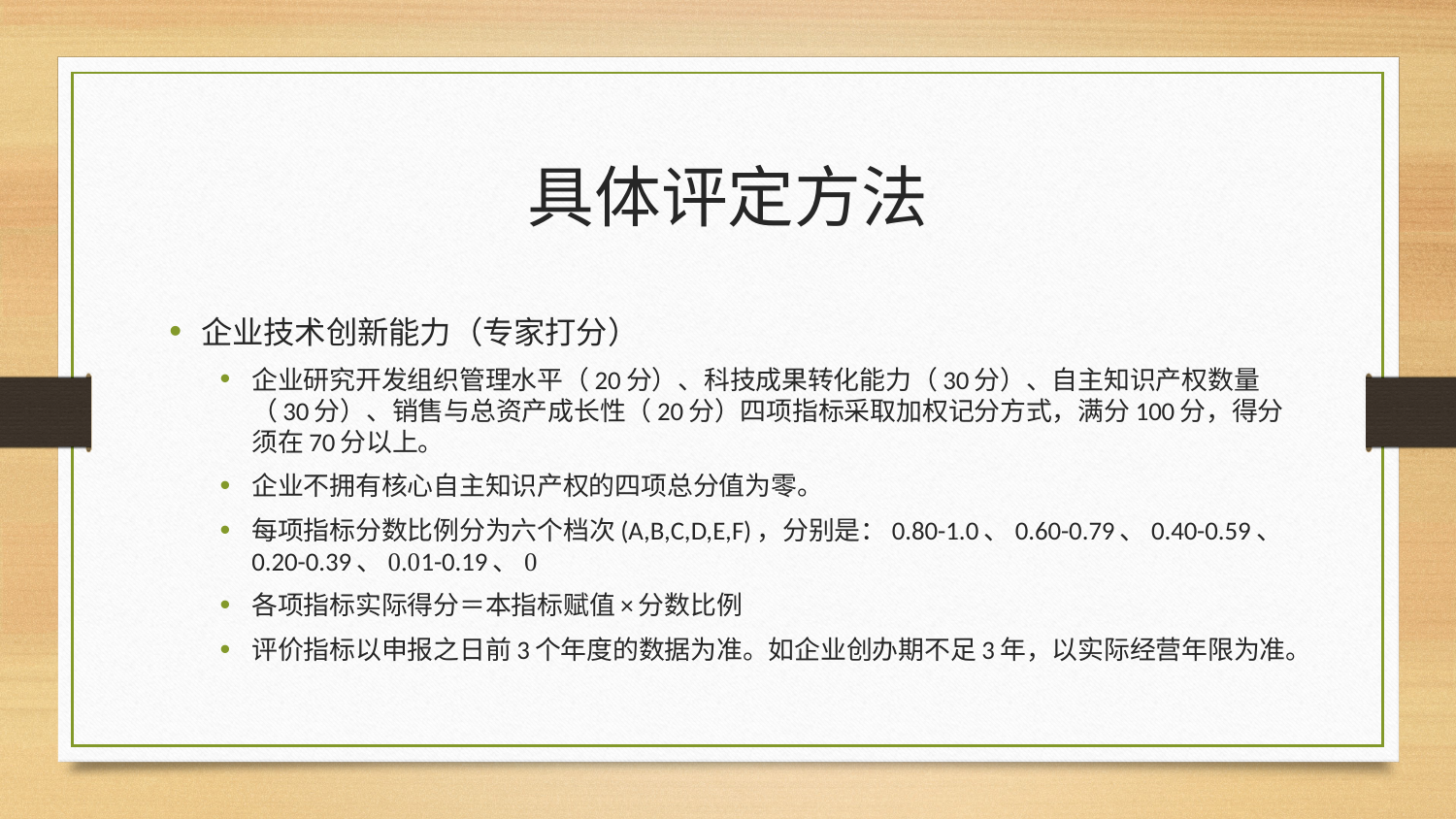

# 具体评定方法
企业技术创新能力（专家打分）
企业研究开发组织管理水平（20分）、科技成果转化能力（30分）、自主知识产权数量（30分）、销售与总资产成长性（20分）四项指标采取加权记分方式，满分100分，得分须在70分以上。
企业不拥有核心自主知识产权的四项总分值为零。
每项指标分数比例分为六个档次(A,B,C,D,E,F)，分别是：0.80-1.0、0.60-0.79、0.40-0.59、0.20-0.39、0.01-0.19、0
各项指标实际得分＝本指标赋值×分数比例
评价指标以申报之日前3个年度的数据为准。如企业创办期不足3年，以实际经营年限为准。